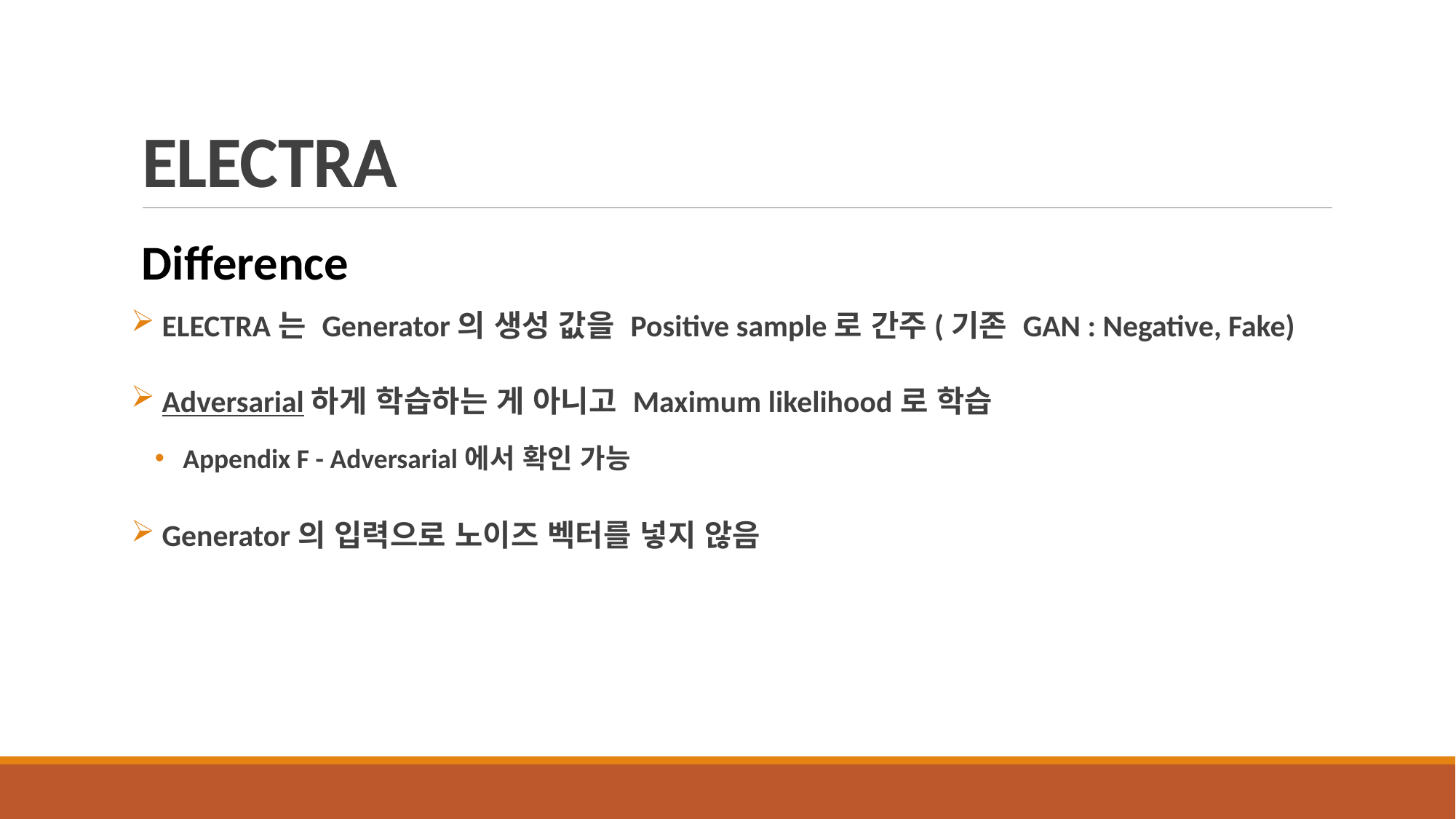

# ELECTRA
Difference
 ELECTRA는 Generator의 생성 값을 Positive sample로 간주(기존 GAN : Negative, Fake)
 Adversarial하게 학습하는 게 아니고 Maximum likelihood로 학습
 Appendix F - Adversarial에서 확인 가능
 Generator의 입력으로 노이즈 벡터를 넣지 않음